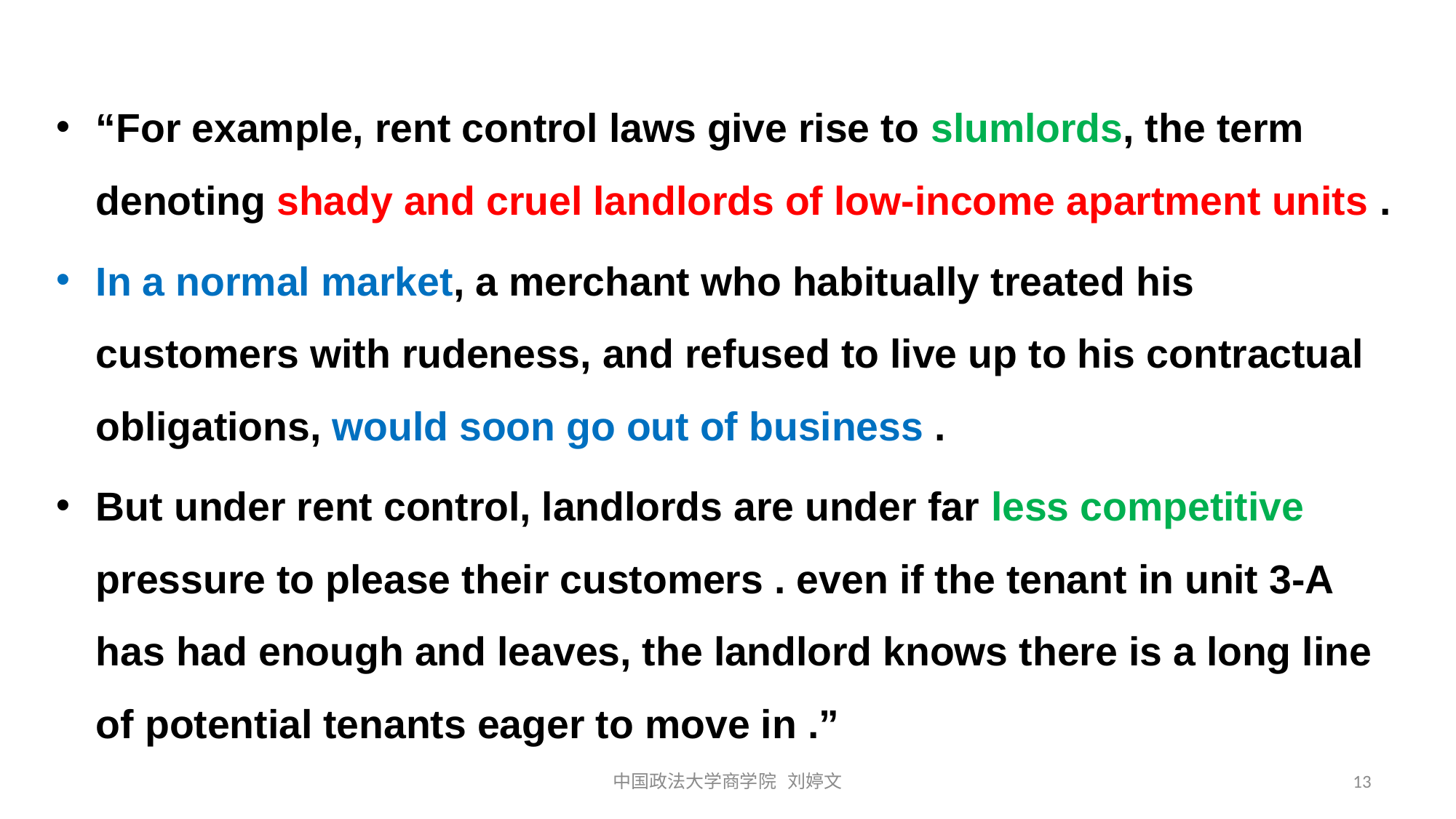

“For example, rent control laws give rise to slumlords, the term denoting shady and cruel landlords of low-income apartment units .
In a normal market, a merchant who habitually treated his customers with rudeness, and refused to live up to his contractual obligations, would soon go out of business .
But under rent control, landlords are under far less competitive pressure to please their customers . even if the tenant in unit 3-A has had enough and leaves, the landlord knows there is a long line of potential tenants eager to move in .”
中国政法大学商学院  刘婷文
13